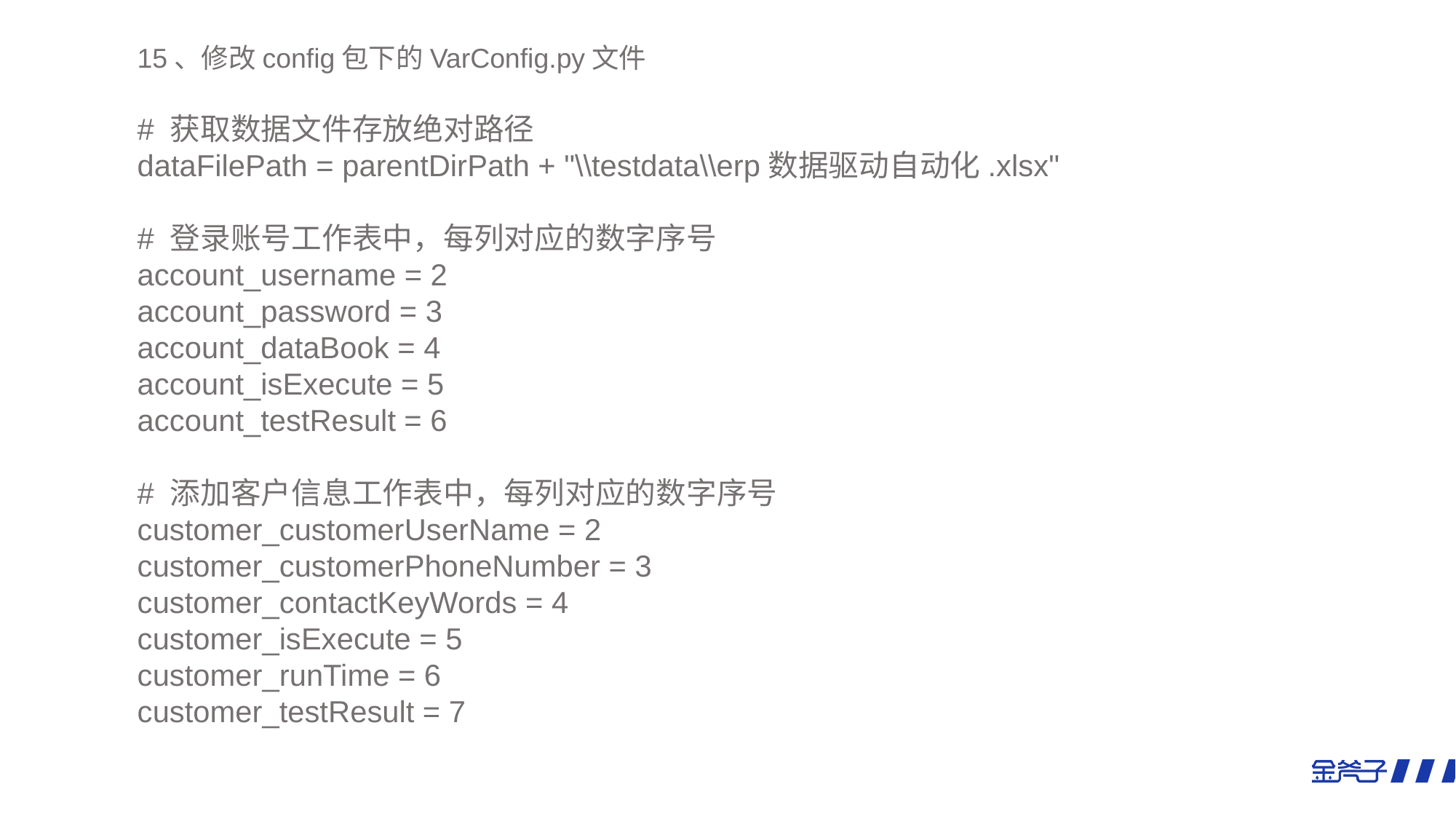

15、修改config包下的VarConfig.py文件

# 获取数据文件存放绝对路径
dataFilePath = parentDirPath + "\\testdata\\erp数据驱动自动化.xlsx"

# 登录账号工作表中，每列对应的数字序号
account_username = 2
account_password = 3
account_dataBook = 4
account_isExecute = 5
account_testResult = 6

# 添加客户信息工作表中，每列对应的数字序号
customer_customerUserName = 2
customer_customerPhoneNumber = 3
customer_contactKeyWords = 4
customer_isExecute = 5
customer_runTime = 6
customer_testResult = 7